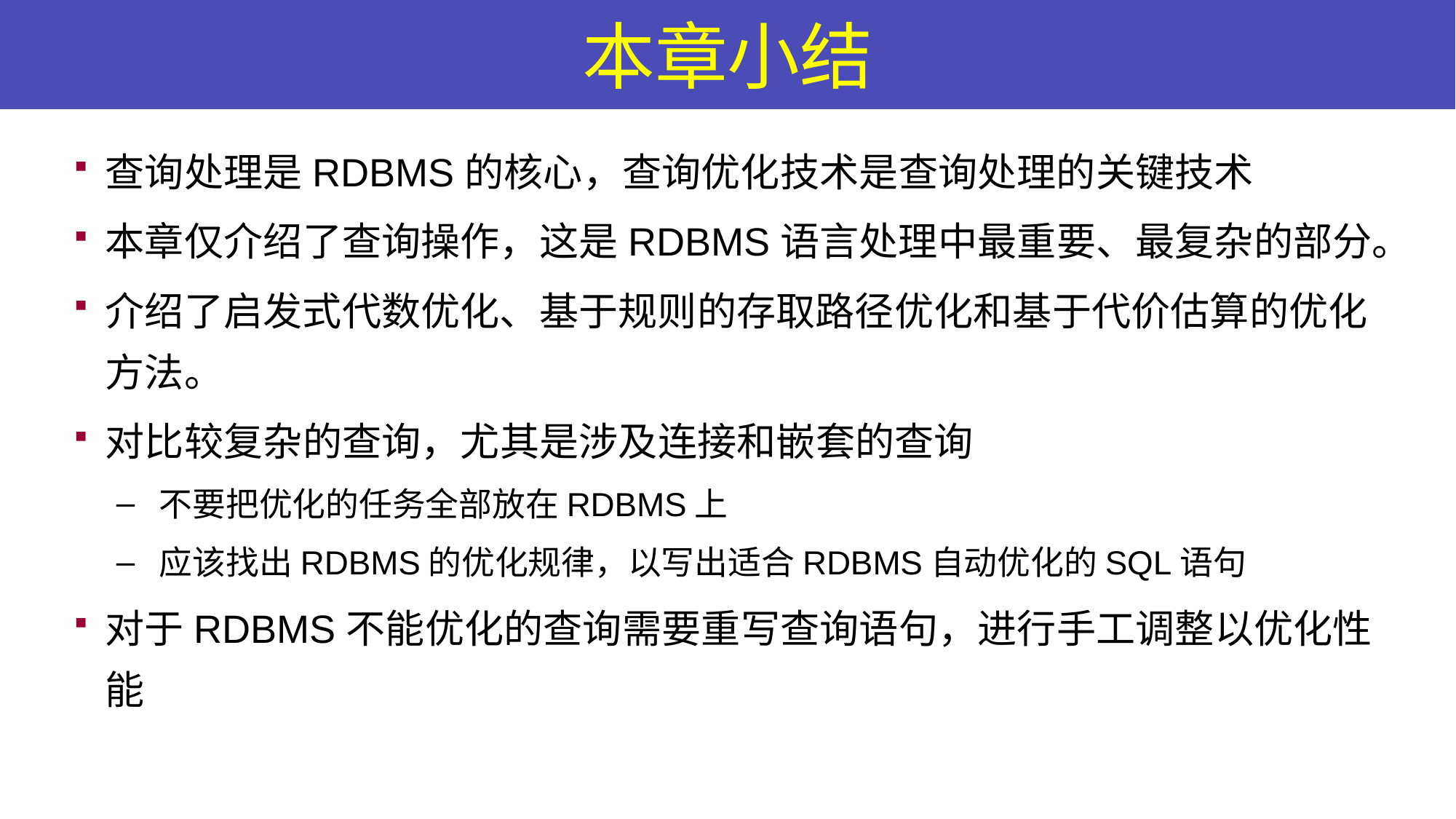

# 本章小结
查询处理是RDBMS的核心，查询优化技术是查询处理的关键技术
本章仅介绍了查询操作，这是RDBMS语言处理中最重要、最复杂的部分。
介绍了启发式代数优化、基于规则的存取路径优化和基于代价估算的优化方法。
对比较复杂的查询，尤其是涉及连接和嵌套的查询
不要把优化的任务全部放在RDBMS上
应该找出RDBMS的优化规律，以写出适合RDBMS自动优化的SQL语句
对于RDBMS不能优化的查询需要重写查询语句，进行手工调整以优化性能
42